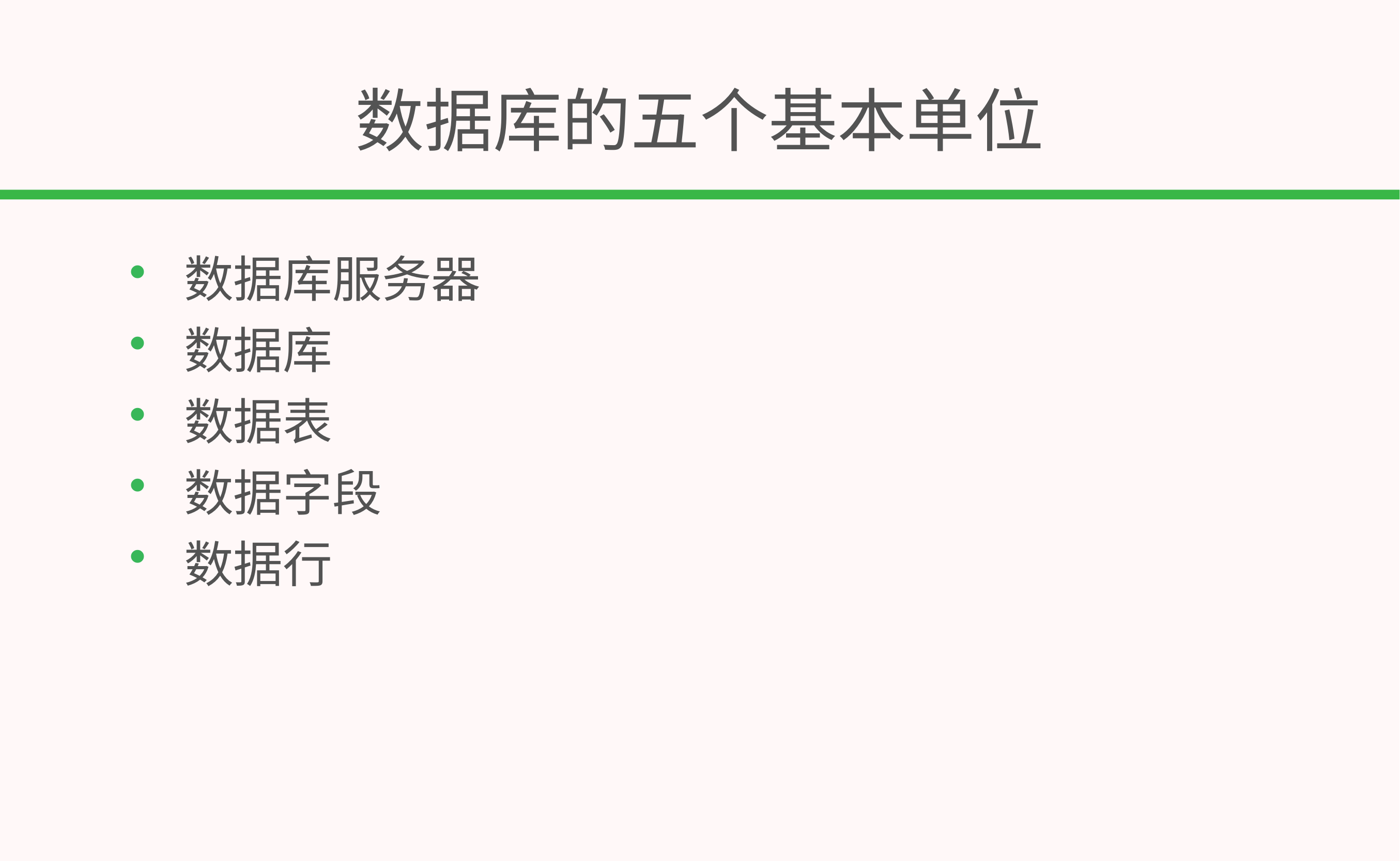

# 数据库的五个基本单位
数据库服务器
数据库
数据表
数据字段
数据行